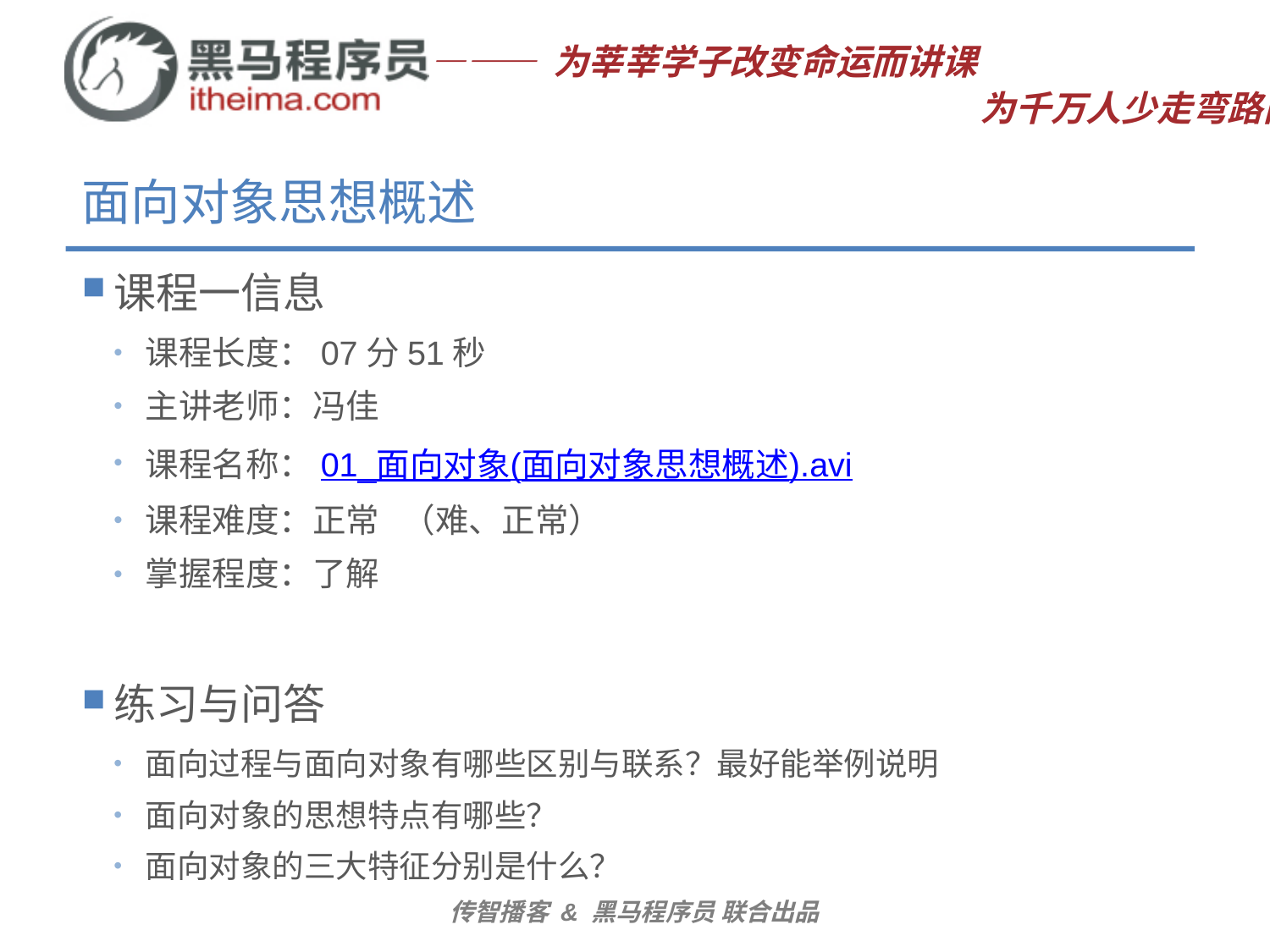

# 面向对象思想概述
课程一信息
课程长度：07分51秒
主讲老师：冯佳
课程名称：01_面向对象(面向对象思想概述).avi
课程难度：正常   （难、正常）
掌握程度：了解

练习与问答
面向过程与面向对象有哪些区别与联系？最好能举例说明
面向对象的思想特点有哪些？
面向对象的三大特征分别是什么？